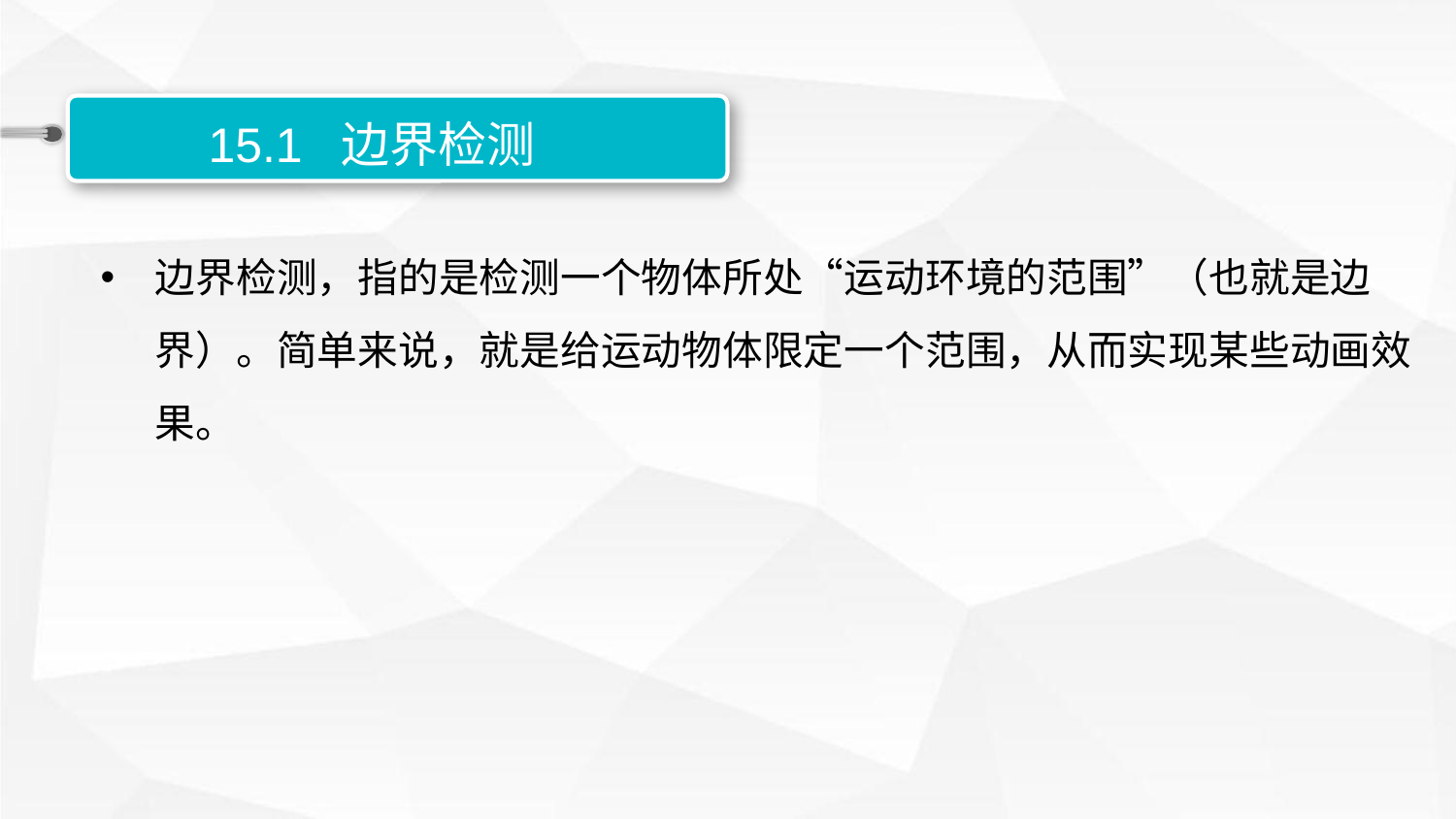

15.1  边界检测

边界检测，指的是检测一个物体所处“运动环境的范围”（也就是边界）。简单来说，就是给运动物体限定一个范围，从而实现某些动画效果。